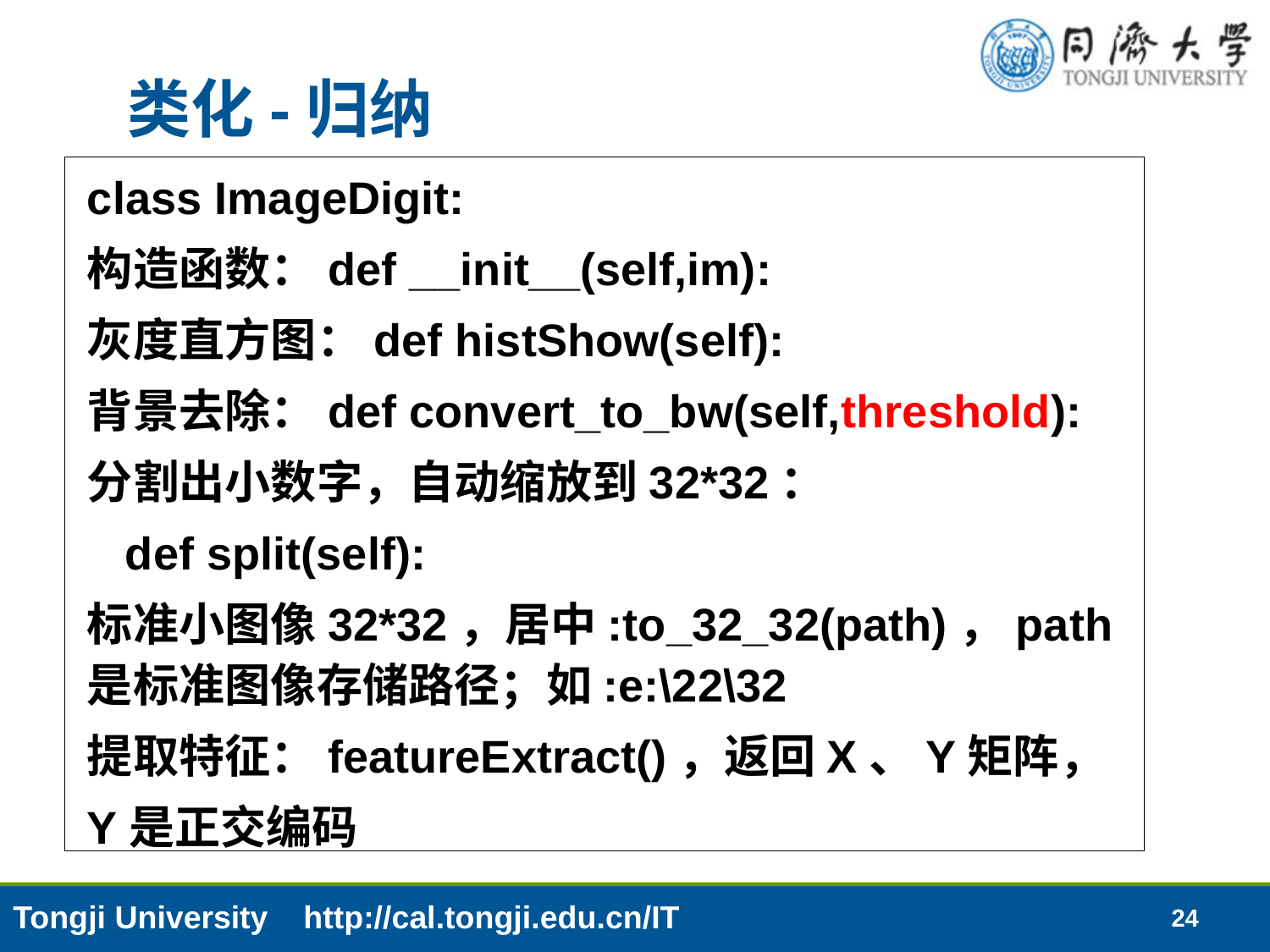

# 类化-归纳
class ImageDigit:
构造函数：def __init__(self,im):
灰度直方图：def histShow(self):
背景去除：def convert_to_bw(self,threshold):
分割出小数字，自动缩放到32*32：
   def split(self):
标准小图像32*32，居中:to_32_32(path)，path 是标准图像存储路径；如:e:\22\32
提取特征：featureExtract()，返回X、Y矩阵，
Y是正交编码